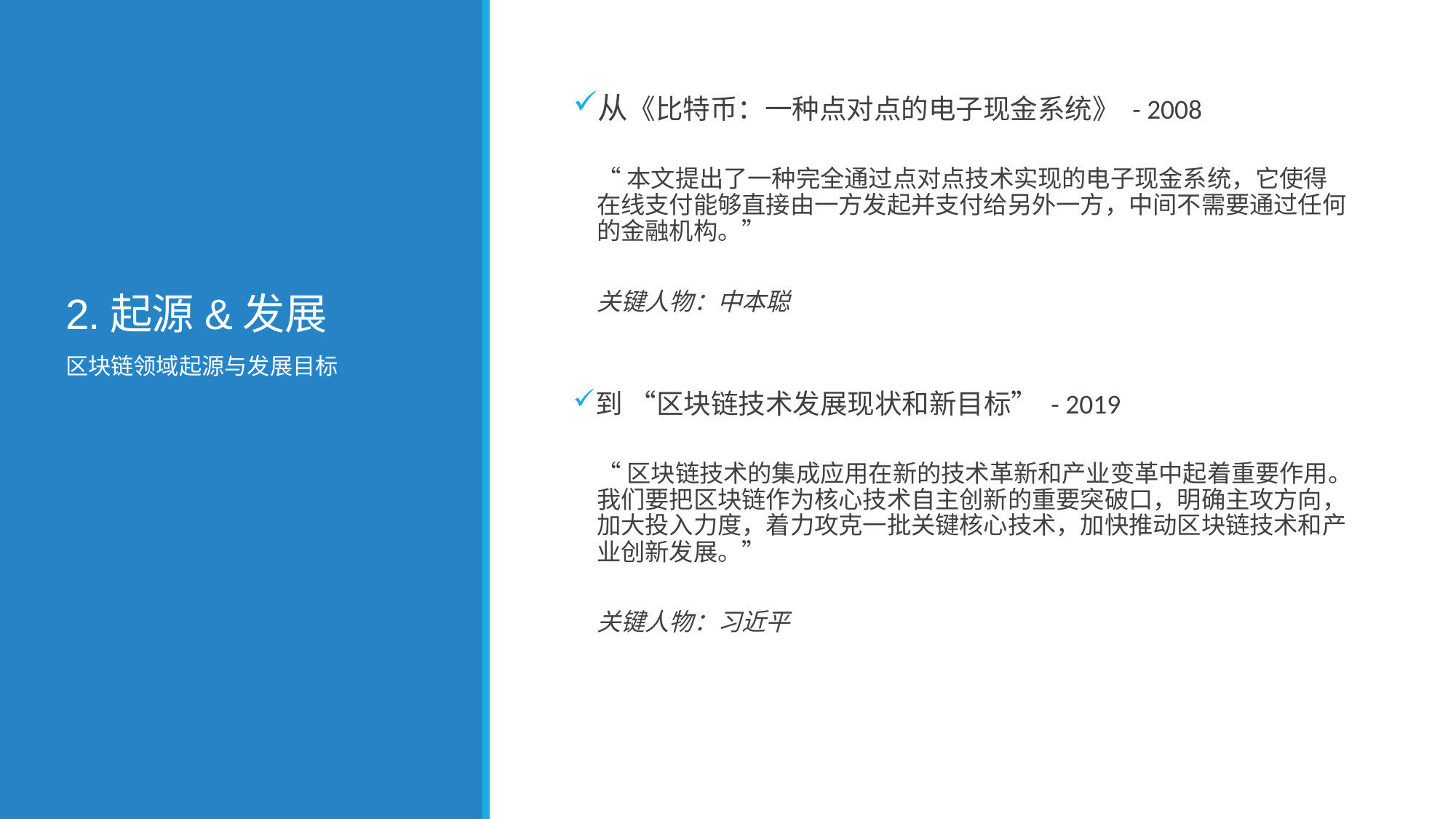

# 2.起源&发展
从《比特币：一种点对点的电子现金系统》 - 2008

“本文提出了一种完全通过点对点技术实现的电子现金系统，它使得在线支付能够直接由一方发起并支付给另外一方，中间不需要通过任何的金融机构。”

关键人物：中本聪

到 “区块链技术发展现状和新目标” - 2019

“区块链技术的集成应用在新的技术革新和产业变革中起着重要作用。我们要把区块链作为核心技术自主创新的重要突破口，明确主攻方向，加大投入力度，着力攻克一批关键核心技术，加快推动区块链技术和产业创新发展。”

关键人物：习近平
区块链领域起源与发展目标